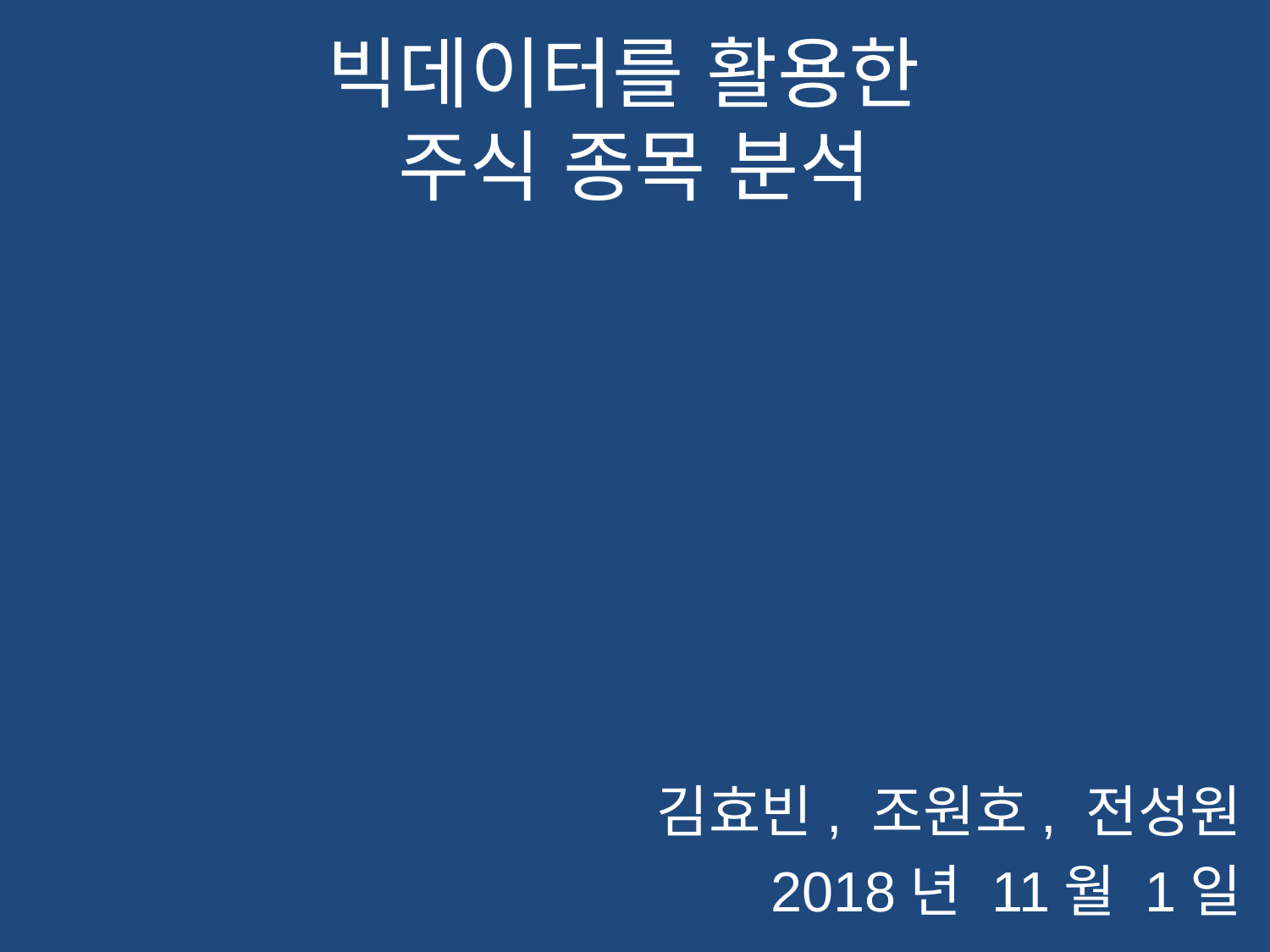

# 빅데이터를 활용한 주식 종목 분석

김효빈, 조원호, 전성원
2018년 11월 1일